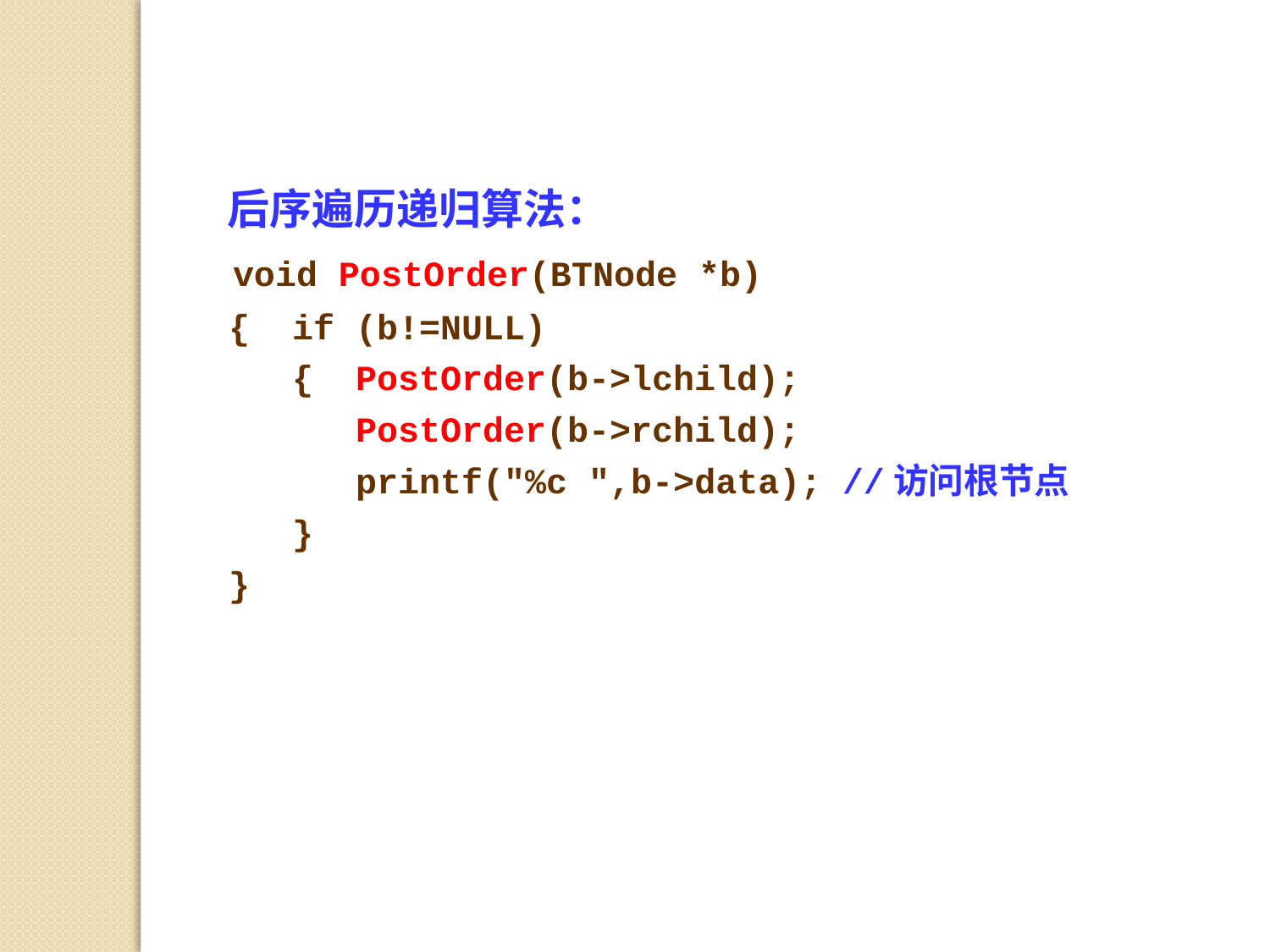

后序遍历递归算法：
 void PostOrder(BTNode *b)
 {  if (b!=NULL)
    {  PostOrder(b->lchild);
	 PostOrder(b->rchild);
	 printf("%c ",b->data); //访问根节点
    }
 }